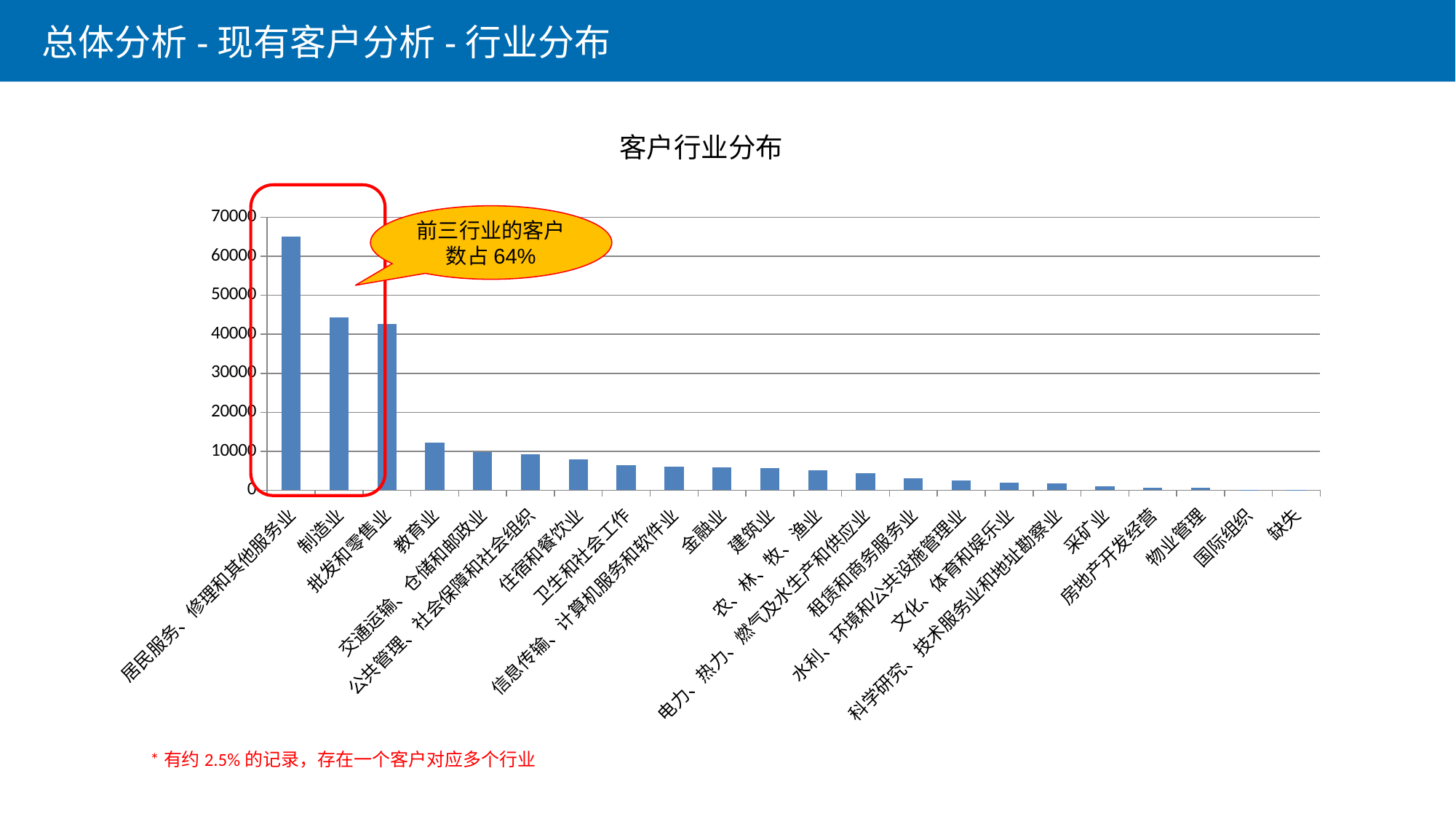

总体分析-现有客户分析-行业分布
客户行业分布

### Chart

| Category |  |
|---|---|
| 居民服务、修理和其他服务业 | 65002.0 |
| 制造业 | 44331.0 |
| 批发和零售业 | 42730.0 |
| 教育业 | 12289.0 |
| 交通运输、仓储和邮政业 | 9819.0 |
| 公共管理、社会保障和社会组织 | 9300.0 |
| 住宿和餐饮业 | 7880.0 |
| 卫生和社会工作 | 6456.0 |
| 信息传输、计算机服务和软件业 | 6138.0 |
| 金融业 | 5796.0 |
| 建筑业 | 5664.0 |
| 农、林、牧、渔业 | 5176.0 |
| 电力、热力、燃气及水生产和供应业 | 4307.0 |
| 租赁和商务服务业 | 3098.0 |
| 水利、环境和公共设施管理业 | 2496.0 |
| 文化、体育和娱乐业 | 1976.0 |
| 科学研究、技术服务业和地址勘察业 | 1728.0 |
| 采矿业 | 1031.0 |
| 房地产开发经营 | 715.0 |
| 物业管理 | 678.0 |
| 国际组织 | 9.0 |
| 缺失 | 4.0 |
前三行业的客户数占64%
*有约2.5%的记录，存在一个客户对应多个行业